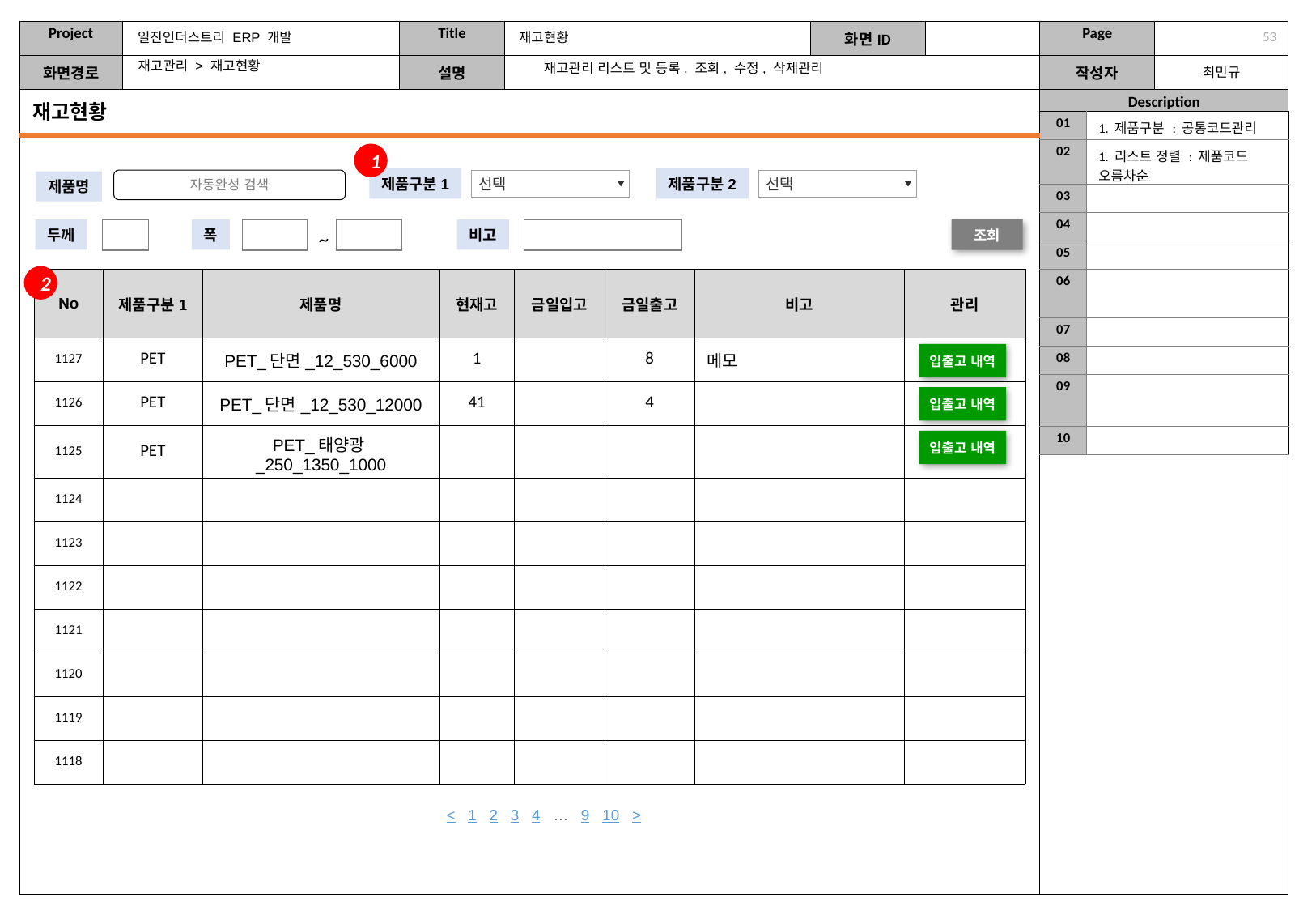

일진인더스트리 ERP 개발

재고현황
53
재고관리 > 재고현황
재고관리 리스트 및 등록, 조회, 수정, 삭제관리
재고현황
| 01 | 1. 제품구분 : 공통코드관리 |
| --- | --- |
| 02 | 1. 리스트 정렬 : 제품코드 오름차순 |
| 03 |  |
| 04 |  |
| 05 |  |
| 06 |  |
| 07 |  |
| 08 |  |
| 09 |  |
| 10 |  |
1
제품구분1
제품구분2
자동완성 검색
선택

선택

제품명
두께

폭

비고

조회
~
2
| No | 제품구분1 | 제품명 | 현재고 | 금일입고 | 금일출고 | 비고 | 관리 |
| --- | --- | --- | --- | --- | --- | --- | --- |
| 1127 | PET | PET\_단면\_12\_530\_6000 | 1 |  | 8 | 메모 |  |
| 1126 | PET | PET\_단면\_12\_530\_12000 | 41 |  | 4 |  |  |
| 1125 | PET | PET\_태양광\_250\_1350\_1000 |  |  |  |  |  |
| 1124 |  |  |  |  |  |  |  |
| 1123 |  |  |  |  |  |  |  |
| 1122 |  |  |  |  |  |  |  |
| 1121 |  |  |  |  |  |  |  |
| 1120 |  |  |  |  |  |  |  |
| 1119 |  |  |  |  |  |  |  |
| 1118 |  |  |  |  |  |  |  |
입출고 내역
입출고 내역
입출고 내역
<   1   2   3   4   …   9   10   >